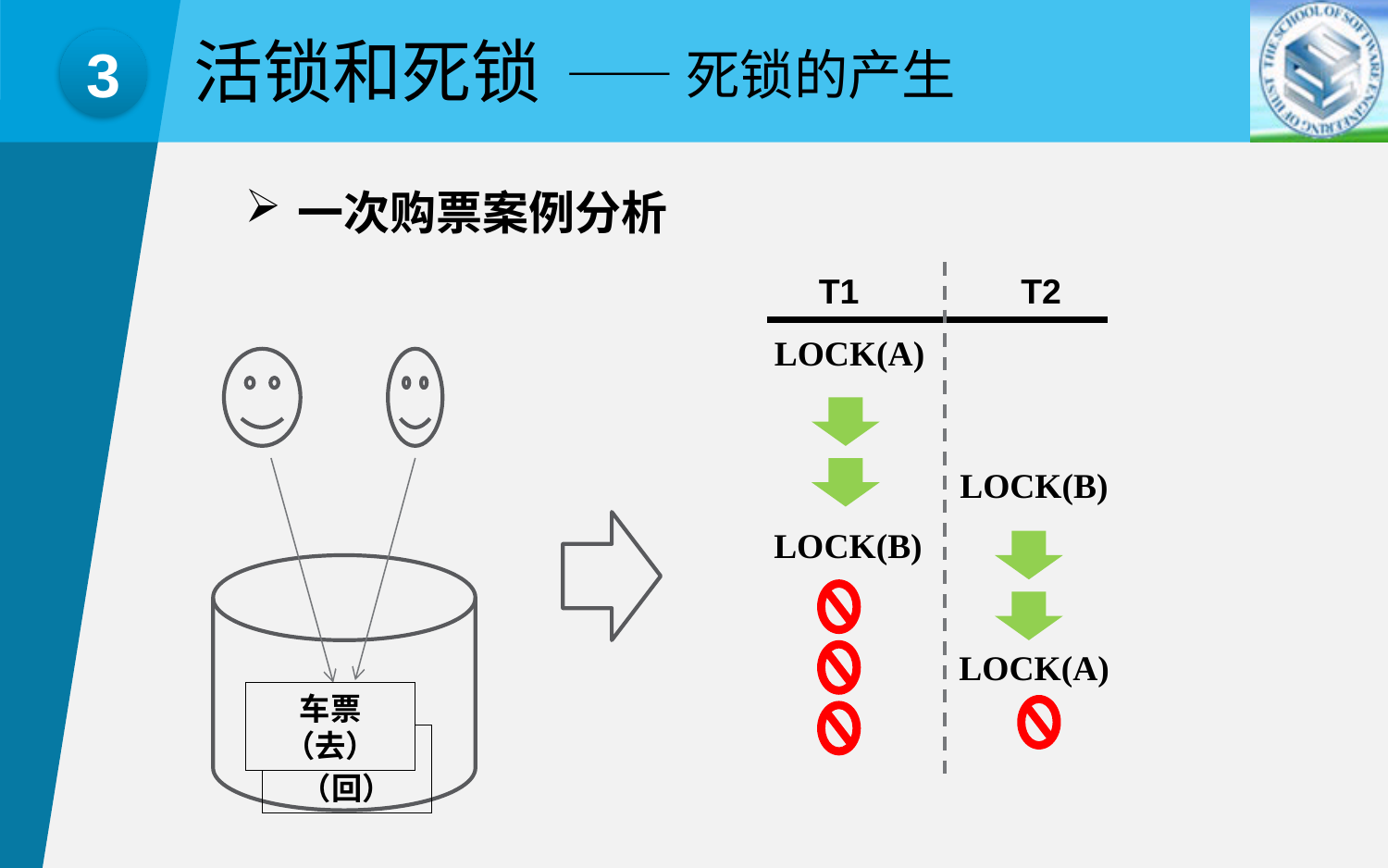

活锁和死锁
——死锁的产生
3
一次购票案例分析
T1
T2
LOCK(A)

LOCK(B)

车票（去）
车票（回）

LOCK(B)

LOCK(A)